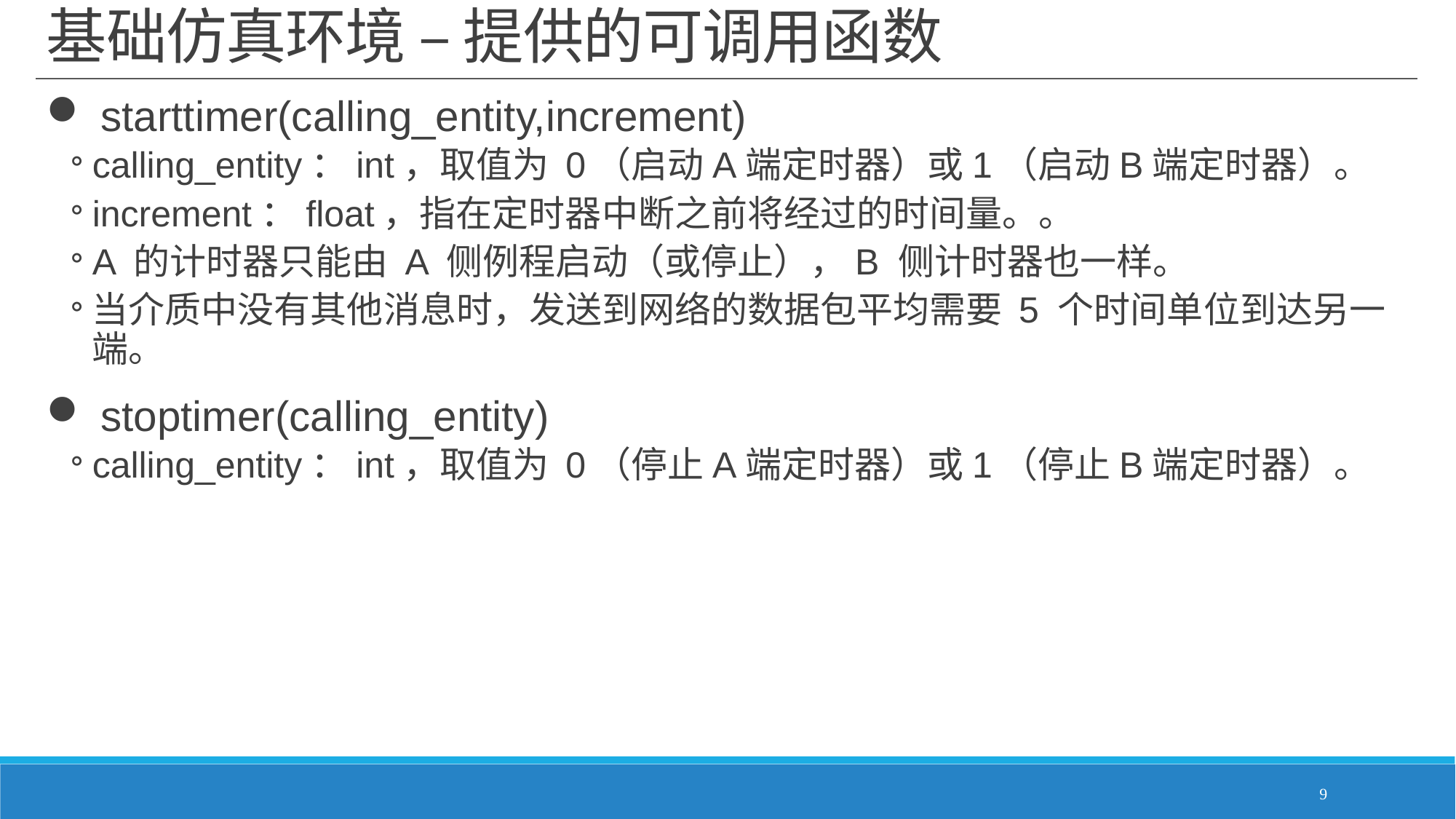

基础仿真环境 – 提供的可调用函数
 starttimer(calling_entity,increment)
calling_entity：int，取值为 0（启动A端定时器）或1（启动B端定时器）。
increment：float，指在定时器中断之前将经过的时间量。。
A 的计时器只能由 A 侧例程启动（或停止），B 侧计时器也一样。
当介质中没有其他消息时，发送到网络的数据包平均需要 5 个时间单位到达另一端。
 stoptimer(calling_entity)
calling_entity：int，取值为 0（停止A端定时器）或1（停止B端定时器）。

9